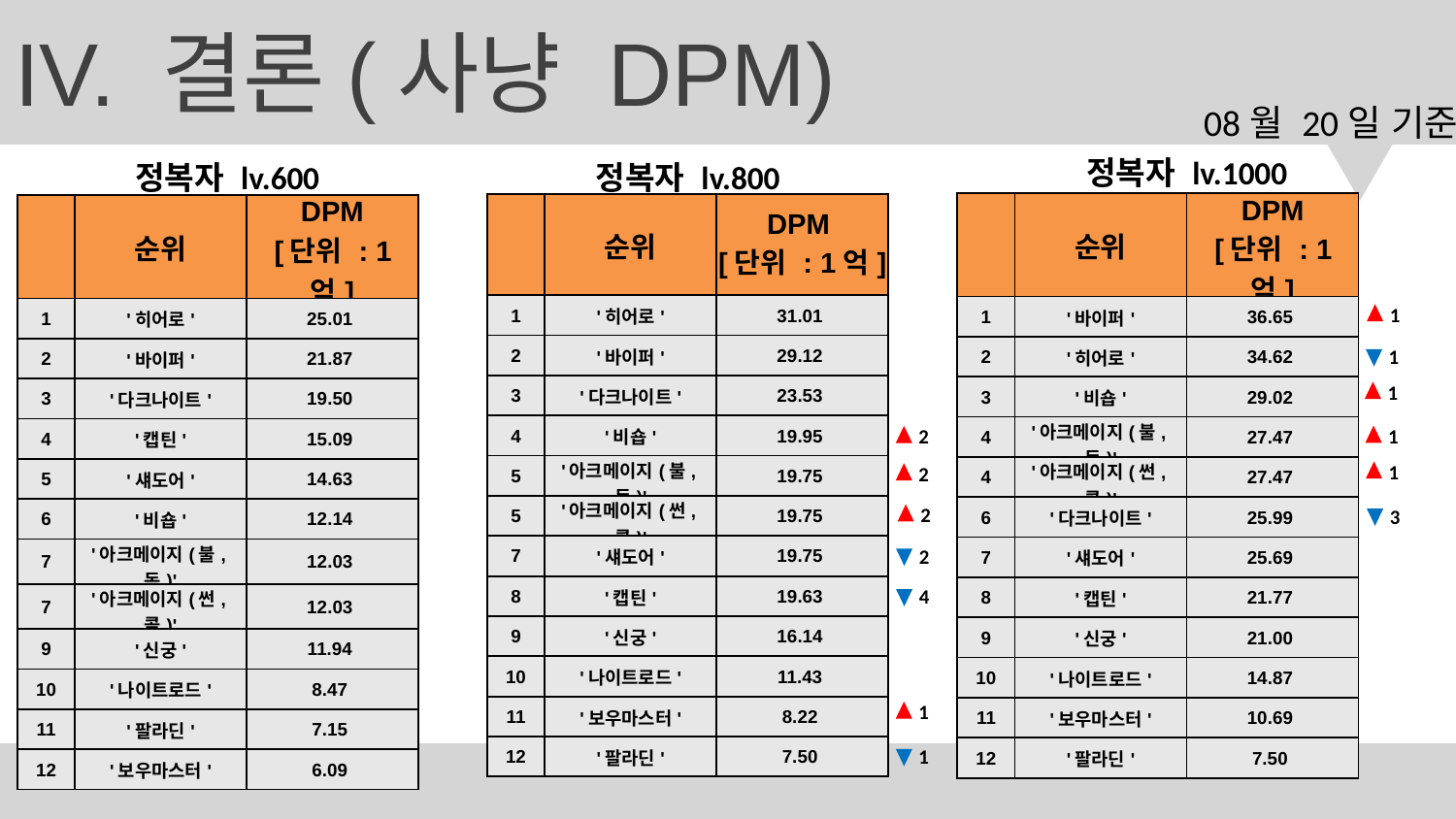

# IV. 결론(사냥 DPM)
08월 20일 기준
정복자 lv.1000
정복자 lv.600
정복자 lv.800
|  | 순위 | DPM [단위 : 1억] |
| --- | --- | --- |
| 1 | '바이퍼' | 36.65 |
| 2 | '히어로' | 34.62 |
| 3 | '비숍' | 29.02 |
| 4 | '아크메이지(불,독)' | 27.47 |
| 4 | '아크메이지(썬,콜)' | 27.47 |
| 6 | '다크나이트' | 25.99 |
| 7 | '섀도어' | 25.69 |
| 8 | '캡틴' | 21.77 |
| 9 | '신궁' | 21.00 |
| 10 | '나이트로드' | 14.87 |
| 11 | '보우마스터' | 10.69 |
| 12 | '팔라딘' | 7.50 |
|  | 순위 | DPM [단위 : 1억] |
| --- | --- | --- |
| 1 | '히어로' | 31.01 |
| 2 | '바이퍼' | 29.12 |
| 3 | '다크나이트' | 23.53 |
| 4 | '비숍' | 19.95 |
| 5 | '아크메이지(불,독)' | 19.75 |
| 5 | '아크메이지(썬,콜)' | 19.75 |
| 7 | '섀도어' | 19.75 |
| 8 | '캡틴' | 19.63 |
| 9 | '신궁' | 16.14 |
| 10 | '나이트로드' | 11.43 |
| 11 | '보우마스터' | 8.22 |
| 12 | '팔라딘' | 7.50 |
|  | 순위 | DPM [단위 : 1억] |
| --- | --- | --- |
| 1 | '히어로' | 25.01 |
| 2 | '바이퍼' | 21.87 |
| 3 | '다크나이트' | 19.50 |
| 4 | '캡틴' | 15.09 |
| 5 | '섀도어' | 14.63 |
| 6 | '비숍' | 12.14 |
| 7 | '아크메이지(불,독)' | 12.03 |
| 7 | '아크메이지(썬,콜)' | 12.03 |
| 9 | '신궁' | 11.94 |
| 10 | '나이트로드' | 8.47 |
| 11 | '팔라딘' | 7.15 |
| 12 | '보우마스터' | 6.09 |
1

1

1

1

2

1

2

2

3

2

4

1

1